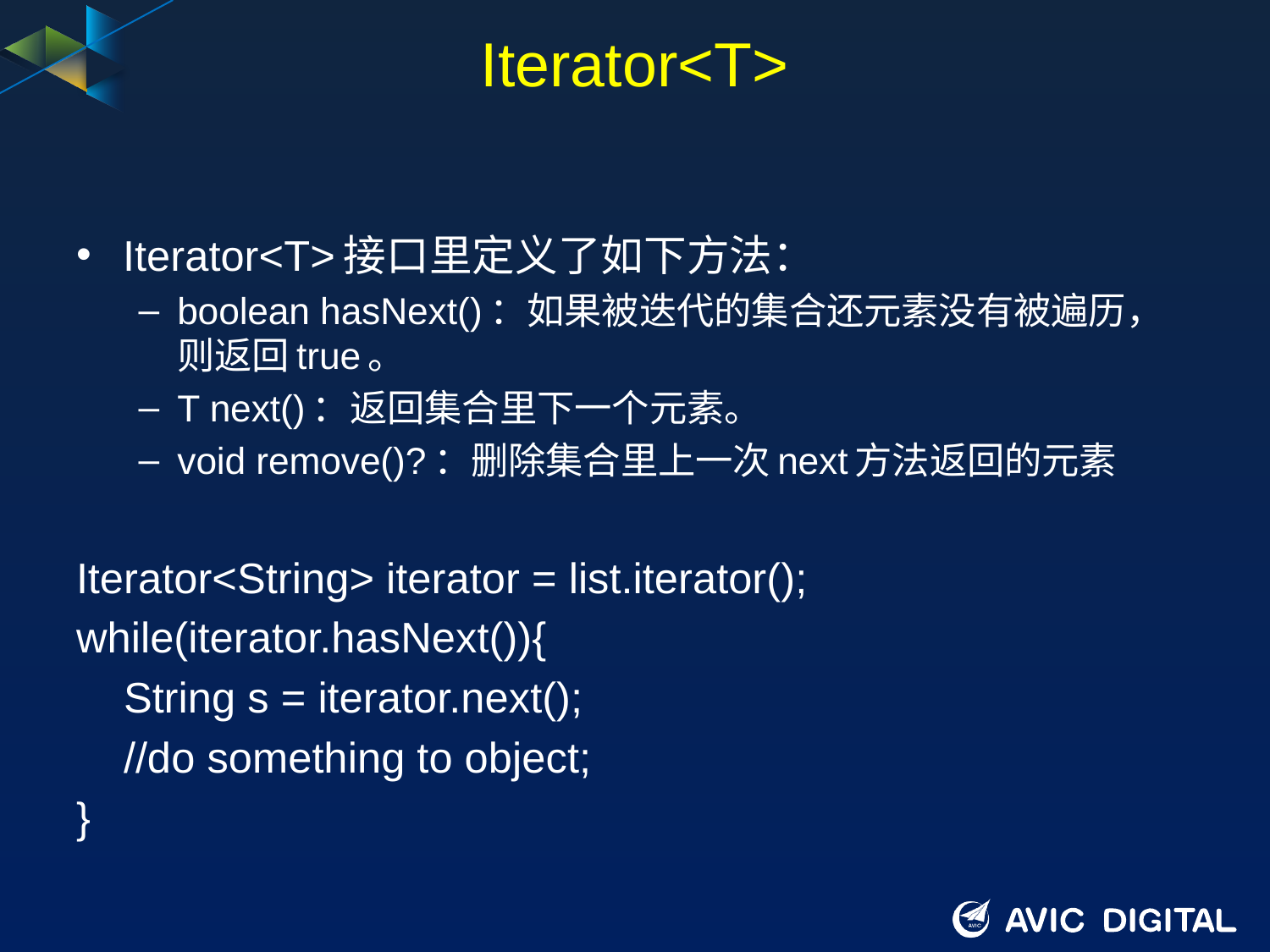

# Iterator<T>
Iterator<T>接口里定义了如下方法：
boolean hasNext()：如果被迭代的集合还元素没有被遍历，则返回true。
T next()：返回集合里下一个元素。
void remove()?：删除集合里上一次next方法返回的元素

Iterator<String> iterator = list.iterator();
while(iterator.hasNext()){
    String s = iterator.next();
    //do something to object;
}